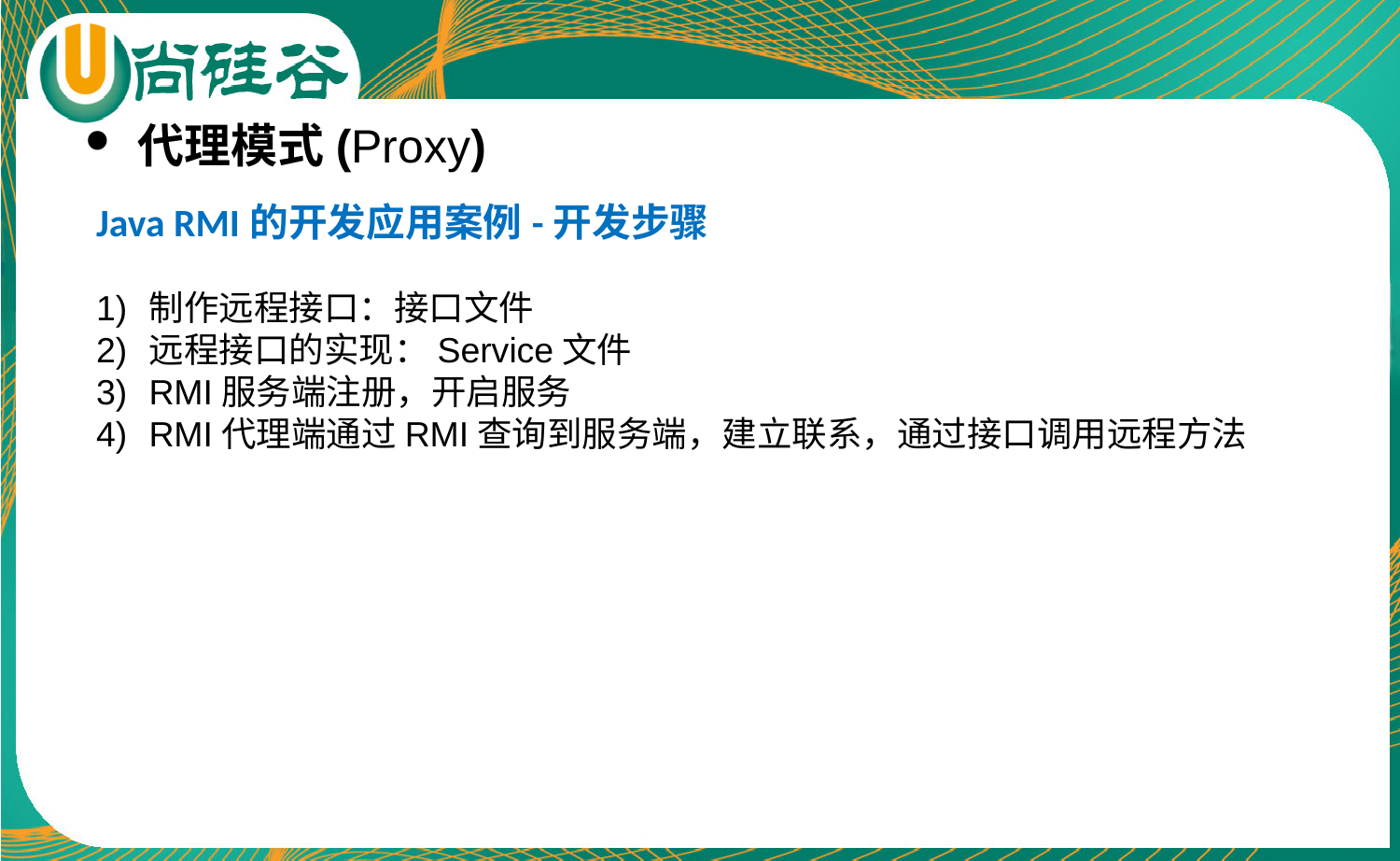

代理模式(Proxy)

Java RMI的开发应用案例-开发步骤

制作远程接口：接口文件
远程接口的实现：Service文件
RMI服务端注册，开启服务
RMI代理端通过RMI查询到服务端，建立联系，通过接口调用远程方法